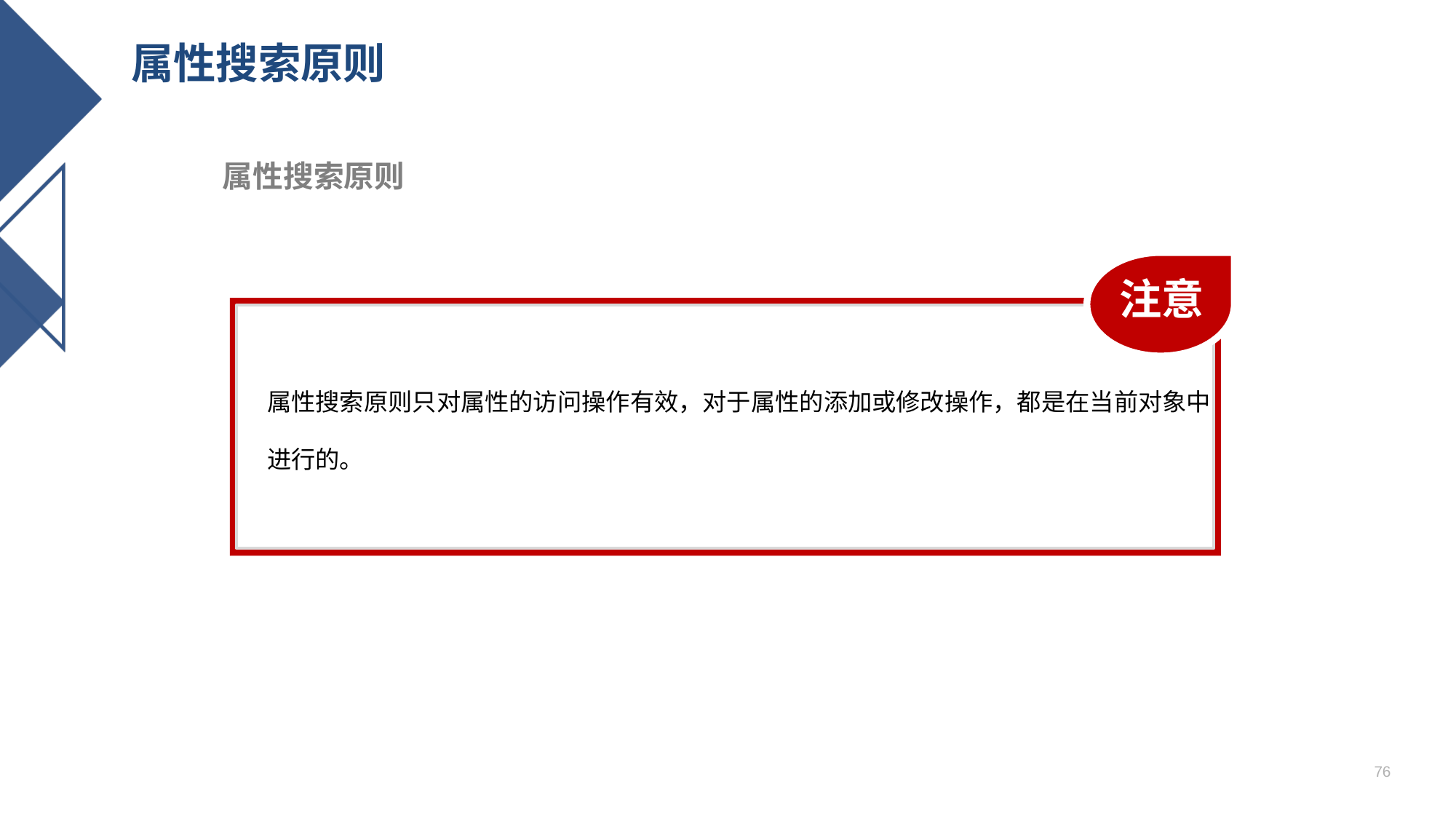

# 属性搜索原则
属性搜索原则

注意

属性搜索原则只对属性的访问操作有效，对于属性的添加或修改操作，都是在当前对象中进行的。
76